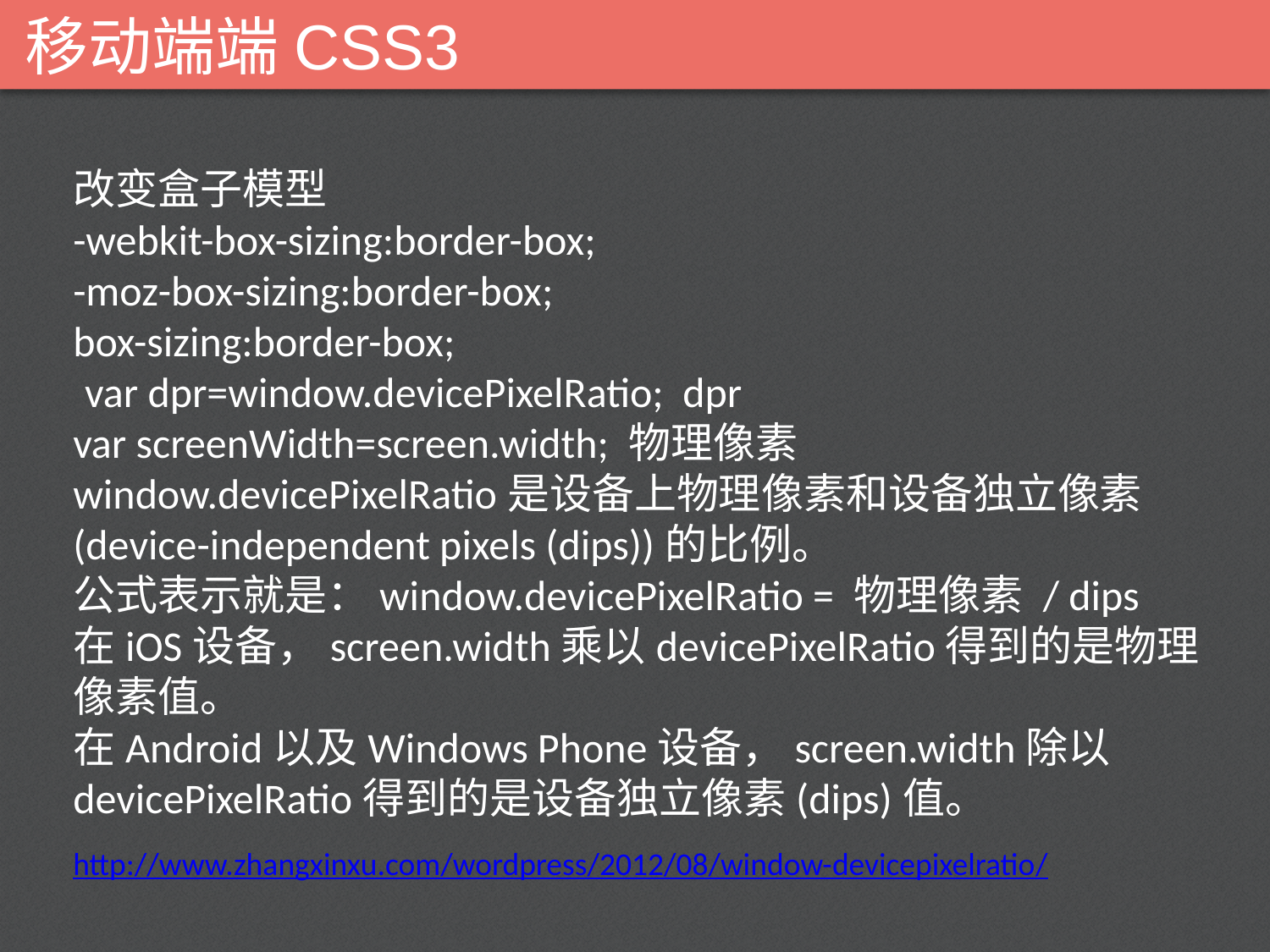

# 移动端端CSS3
改变盒子模型
-webkit-box-sizing:border-box;
-moz-box-sizing:border-box;
box-sizing:border-box;
 var dpr=window.devicePixelRatio;  dpr
var screenWidth=screen.width; 物理像素
window.devicePixelRatio是设备上物理像素和设备独立像素(device-independent pixels (dips))的比例。
公式表示就是：window.devicePixelRatio = 物理像素 / dips
在iOS设备，screen.width乘以devicePixelRatio得到的是物理像素值。
在Android以及Windows Phone设备，screen.width除以devicePixelRatio得到的是设备独立像素(dips)值。
http://www.zhangxinxu.com/wordpress/2012/08/window-devicepixelratio/